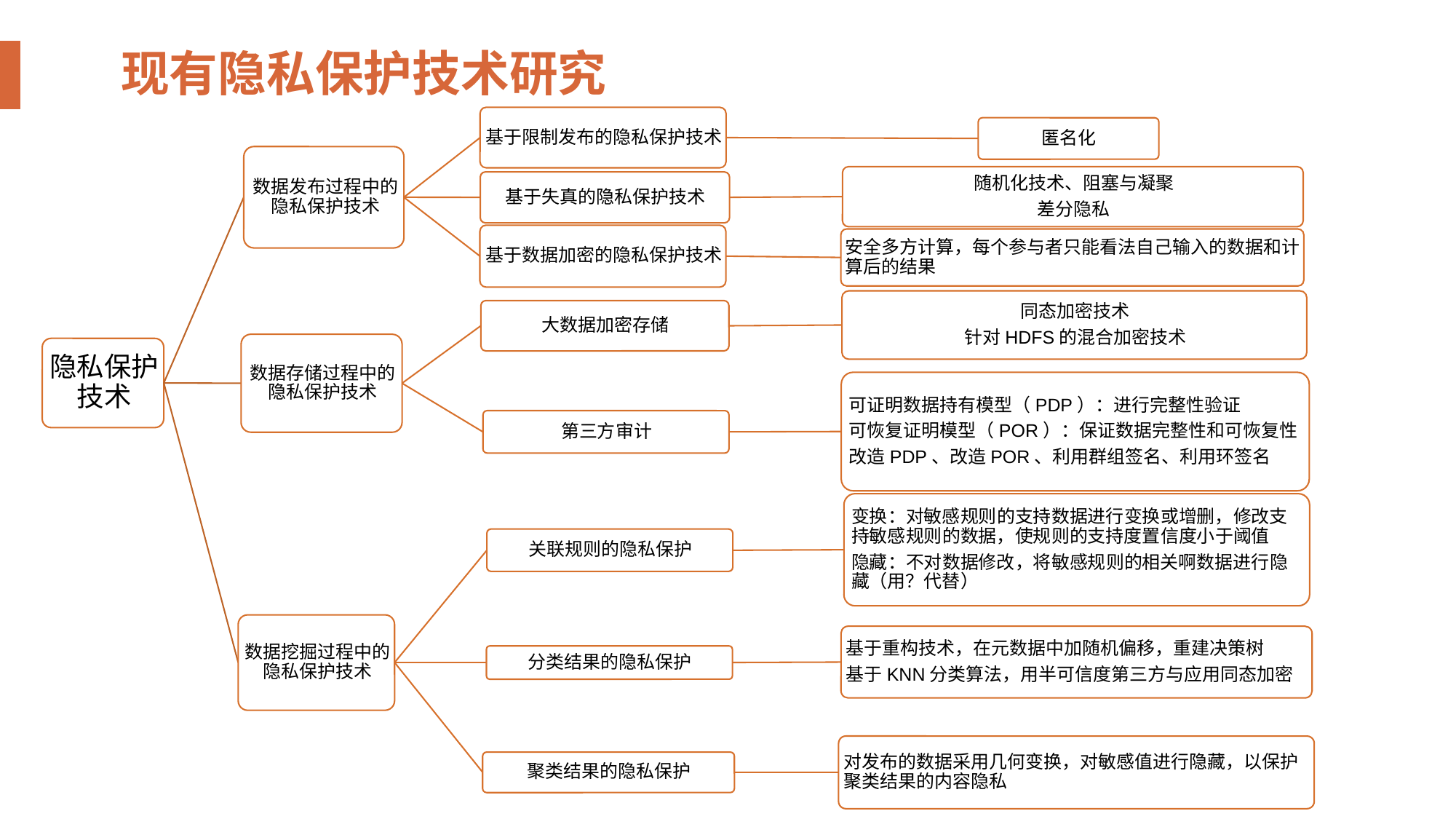

现有隐私保护技术研究

隐私保护技术

数据发布过程中的隐私保护技术

基于限制发布的隐私保护技术

匿名化

基于失真的隐私保护技术

随机化技术、阻塞与凝聚
差分隐私

基于数据加密的隐私保护技术

安全多方计算，每个参与者只能看法自己输入的数据和计算后的结果

数据存储过程中的隐私保护技术

大数据加密存储

同态加密技术
针对HDFS的混合加密技术

第三方审计

可证明数据持有模型（PDP）：进行完整性验证
可恢复证明模型（POR）：保证数据完整性和可恢复性
改造PDP、改造POR、利用群组签名、利用环签名

数据挖掘过程中的隐私保护技术

关联规则的隐私保护

变换：对敏感规则的支持数据进行变换或增删，修改支持敏感规则的数据，使规则的支持度置信度小于阈值
隐藏：不对数据修改，将敏感规则的相关啊数据进行隐藏（用？代替）

分类结果的隐私保护

基于重构技术，在元数据中加随机偏移，重建决策树
基于KNN分类算法，用半可信度第三方与应用同态加密

聚类结果的隐私保护

对发布的数据采用几何变换，对敏感值进行隐藏，以保护聚类结果的内容隐私